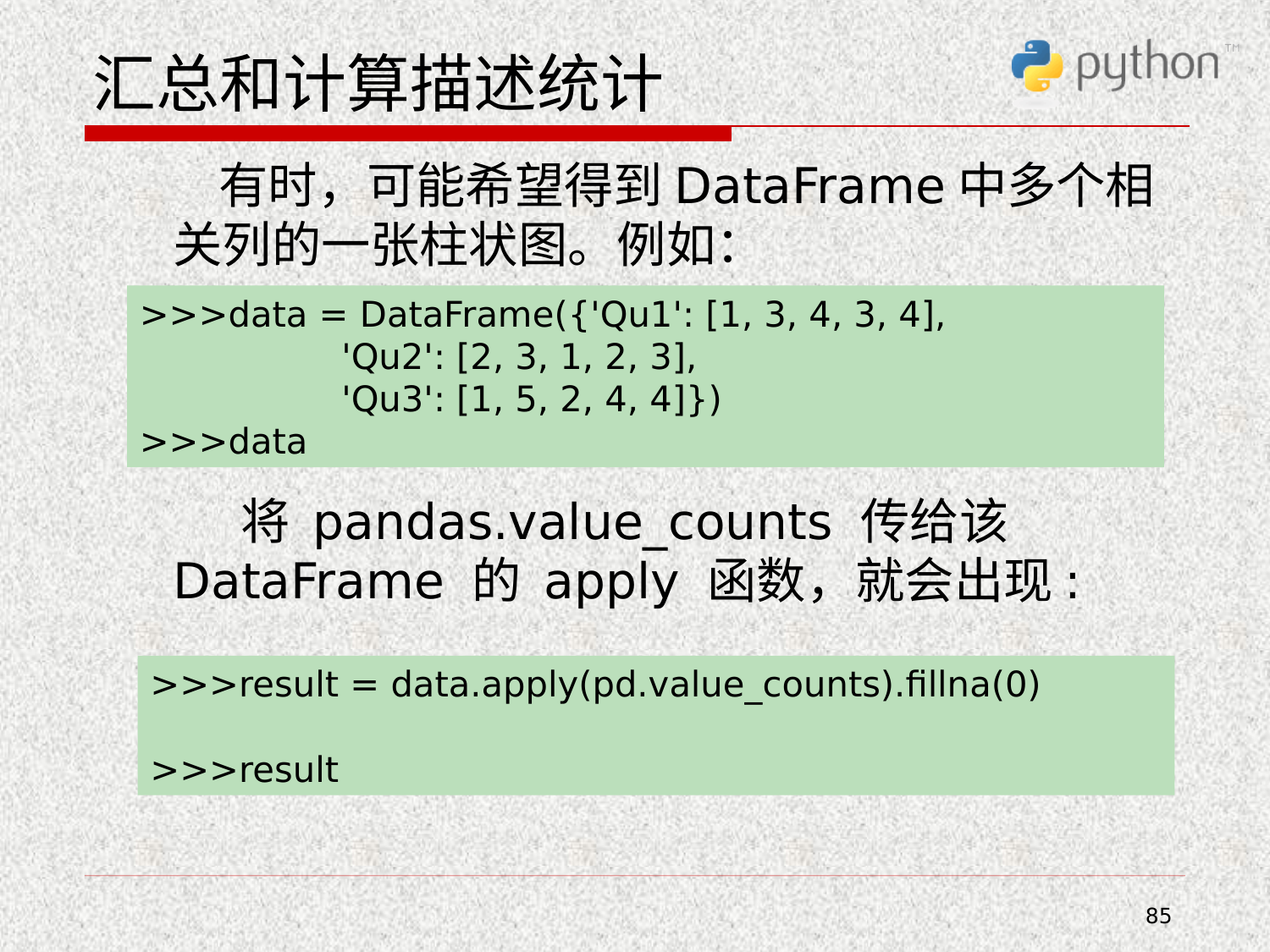

# 汇总和计算描述统计
         有时，可能希望得到DataFrame中多个相关列的一张柱状图。例如：

           将 pandas.value_counts 传给该 DataFrame 的 apply 函数，就会出现:
>>>data = DataFrame({'Qu1': [1, 3, 4, 3, 4],
                  'Qu2': [2, 3, 1, 2, 3],
                  'Qu3': [1, 5, 2, 4, 4]})
>>>data
>>>result = data.apply(pd.value_counts).fillna(0)

>>>result
85